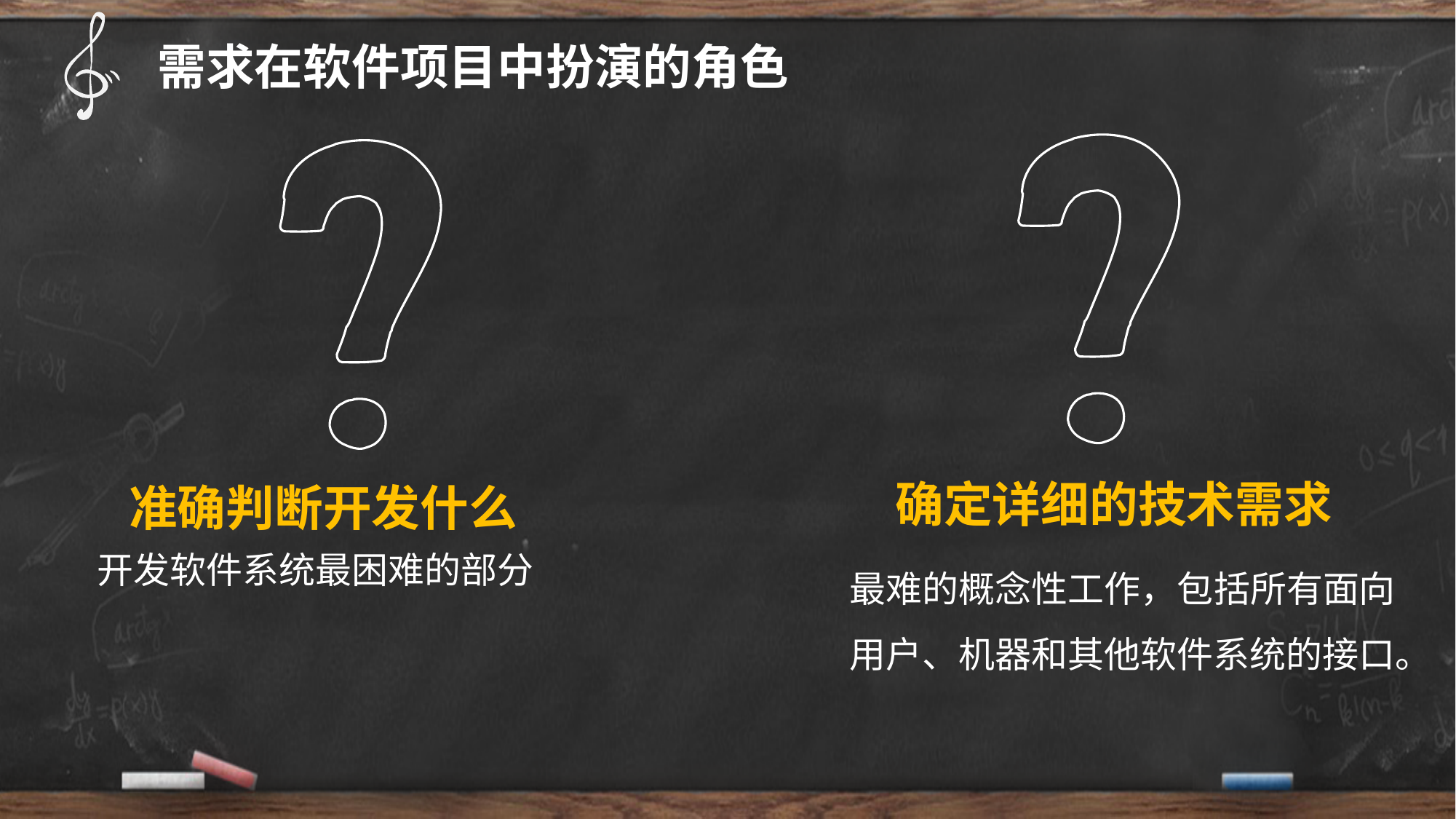

需求在软件项目中扮演的角色

确定详细的技术需求
准确判断开发什么
最难的概念性工作，包括所有面向用户、机器和其他软件系统的接口。
开发软件系统最困难的部分